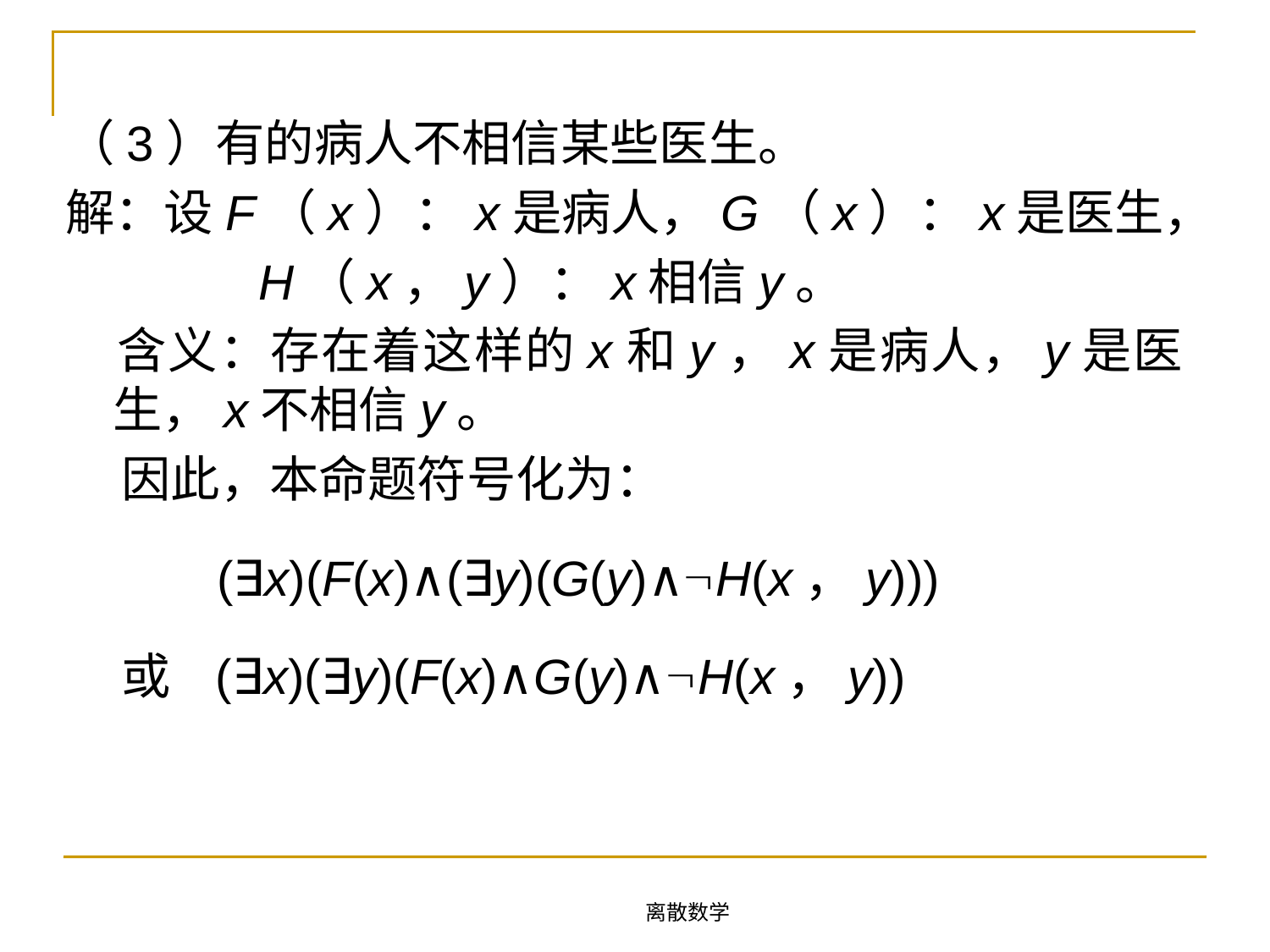

（3）有的病人不相信某些医生。
解：设F（x）：x是病人，G（x）：x是医生，
              H（x，y）：x相信y。
   含义：存在着这样的x和y，x是病人，y是医生，x不相信y。
    因此，本命题符号化为：
           (∃x)(F(x)∧(∃y)(G(y)∧¬H(x，y)))
    或   (∃x)(∃y)(F(x)∧G(y)∧¬H(x，y))

离散数学
23